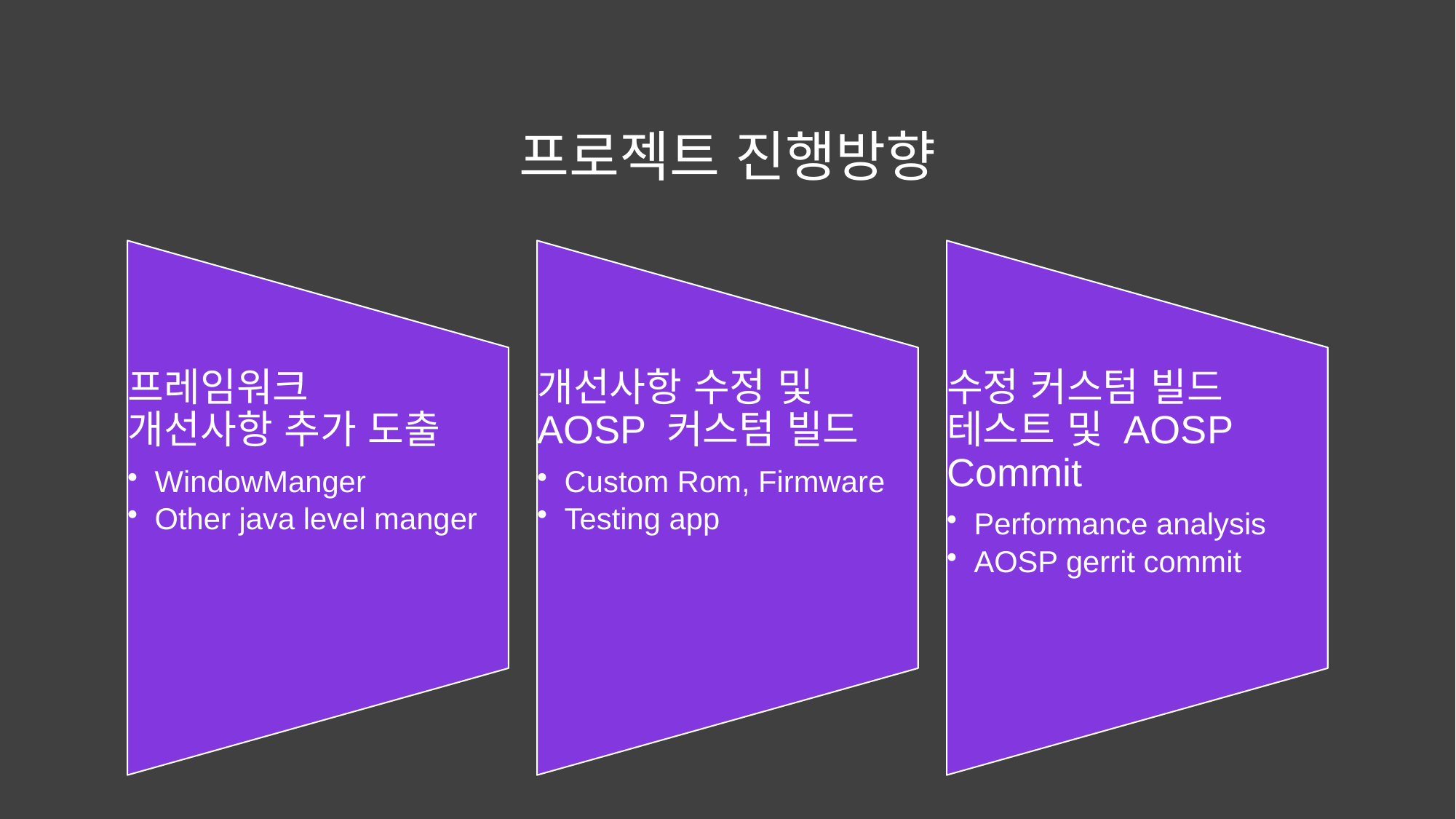

# 프로젝트 진행방향
프레임워크
개선사항 추가 도출
WindowManger
Other java level manger
개선사항 수정 및 AOSP 커스텀 빌드
Custom Rom, Firmware
Testing app
수정 커스텀 빌드
테스트 및 AOSP Commit
Performance analysis
AOSP gerrit commit